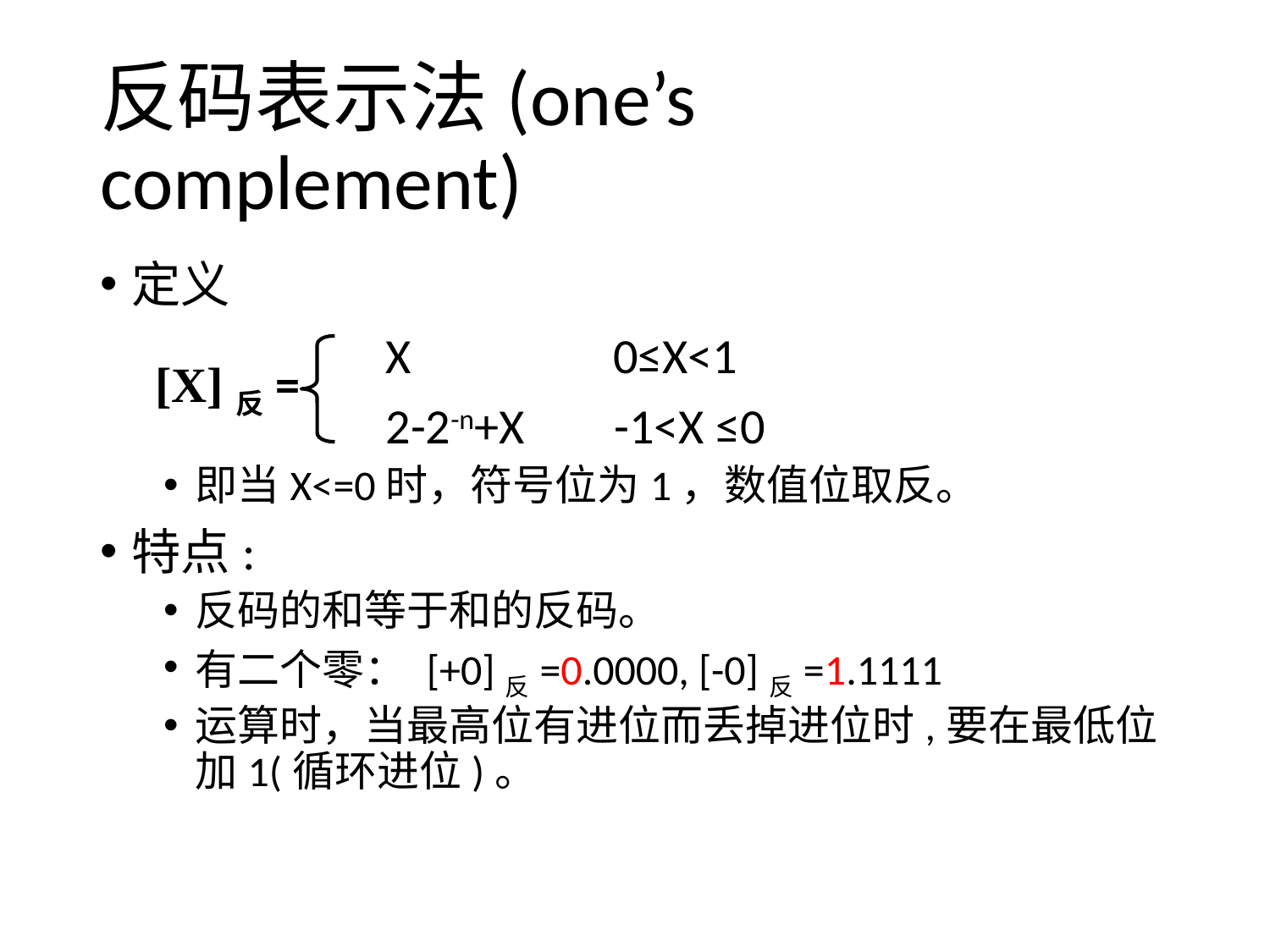

# 反码表示法(one’s   complement)
定义
			X                  0≤X<1
			2-2-n+X        -1<X ≤0
即当X<=0时，符号位为1，数值位取反。
特点:
反码的和等于和的反码。
有二个零： [+0]反=0.0000, [-0]反=1.1111
运算时，当最高位有进位而丢掉进位时,要在最低位加1(循环进位)。

[X]反=